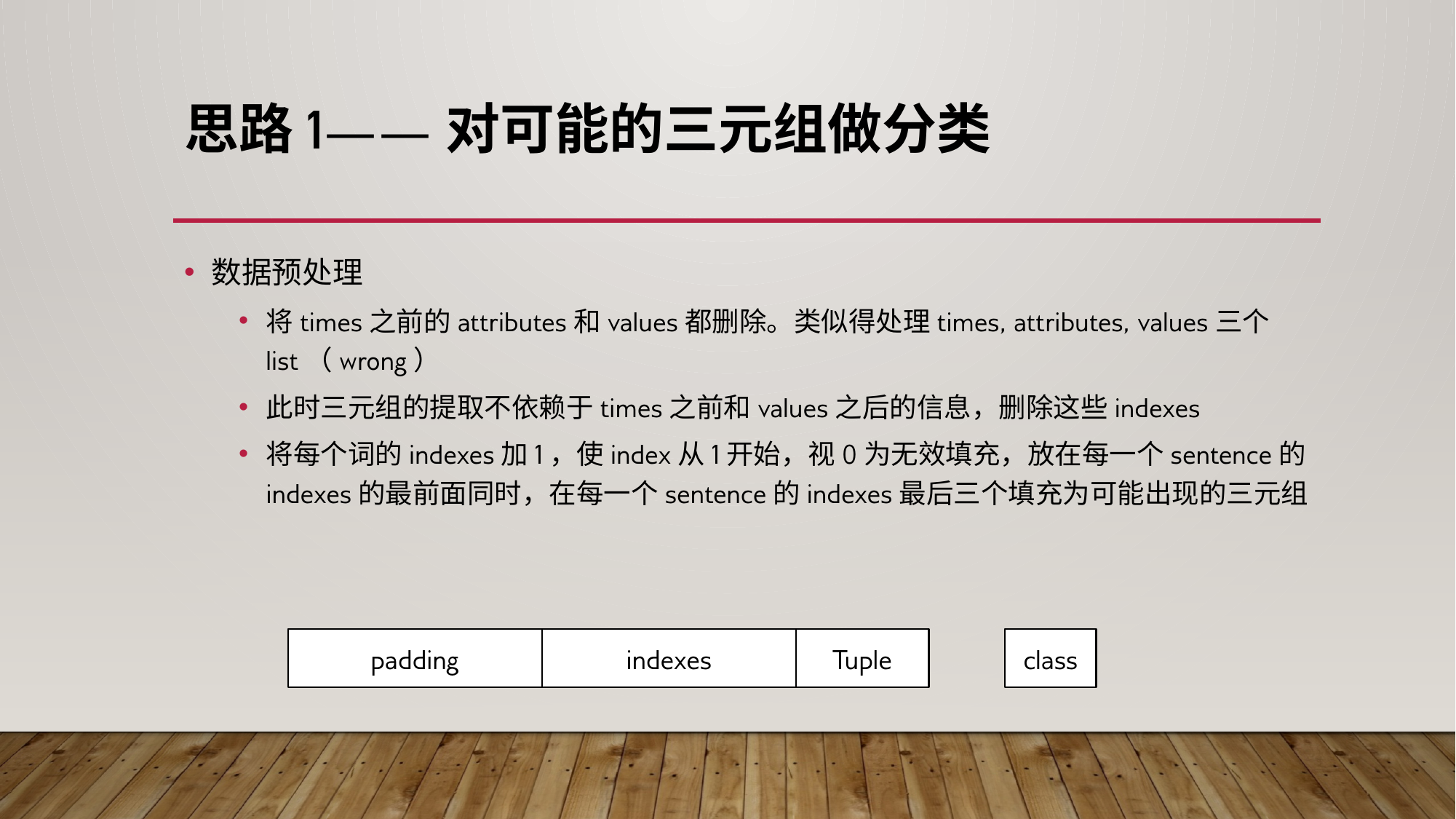

# 思路1——对可能的三元组做分类
数据预处理
将times之前的attributes和values都删除。类似得处理times, attributes, values三个list（wrong）
此时三元组的提取不依赖于times之前和values之后的信息，删除这些indexes
将每个词的indexes加1，使index从1开始，视0为无效填充，放在每一个sentence的indexes的最前面同时，在每一个sentence的indexes最后三个填充为可能出现的三元组

padding
indexes
Tuple
class